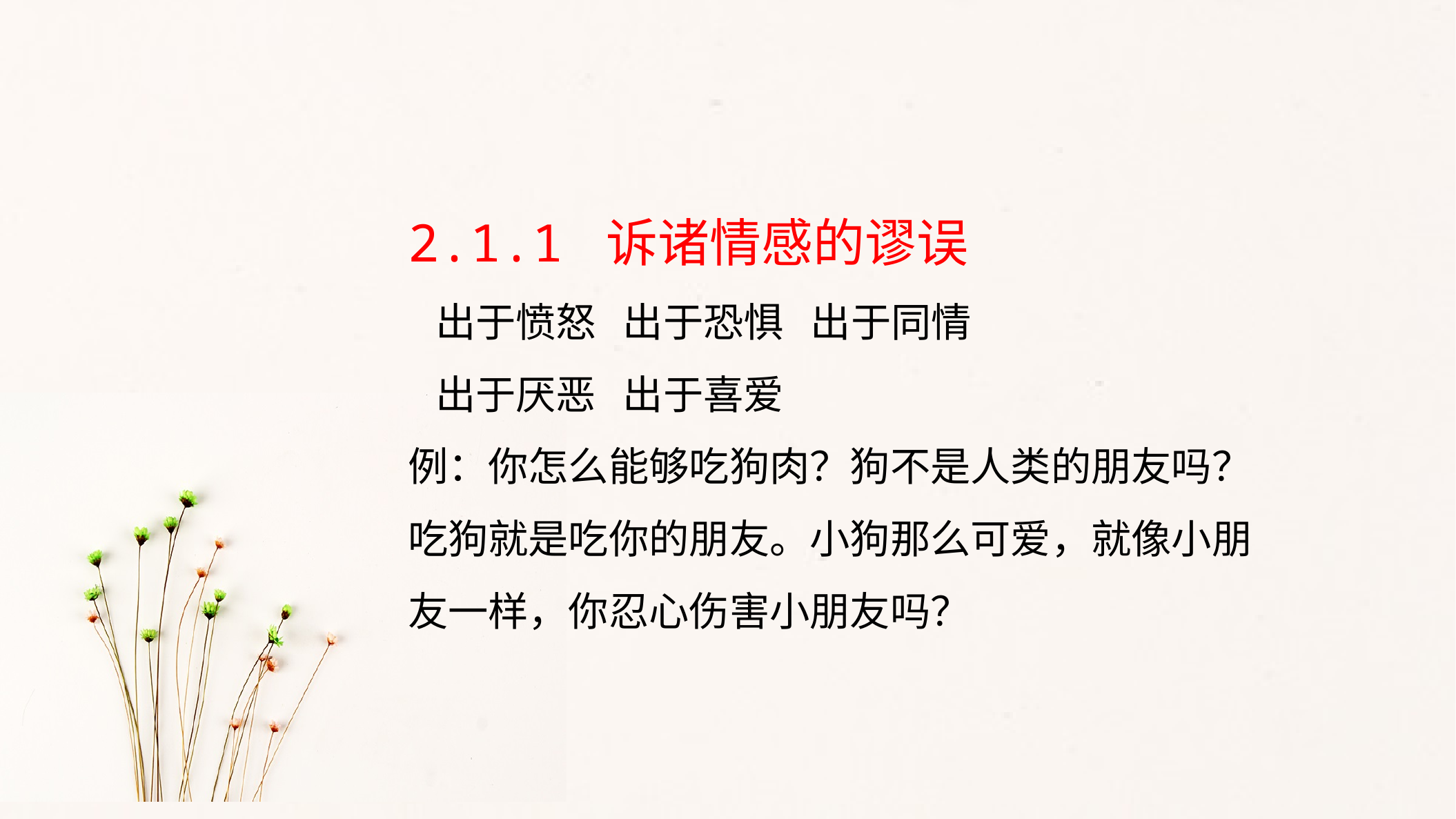

2.1.1 诉诸情感的谬误
  出于愤怒   出于恐惧   出于同情
  出于厌恶   出于喜爱
例：你怎么能够吃狗肉？狗不是人类的朋友吗？吃狗就是吃你的朋友。小狗那么可爱，就像小朋友一样，你忍心伤害小朋友吗？